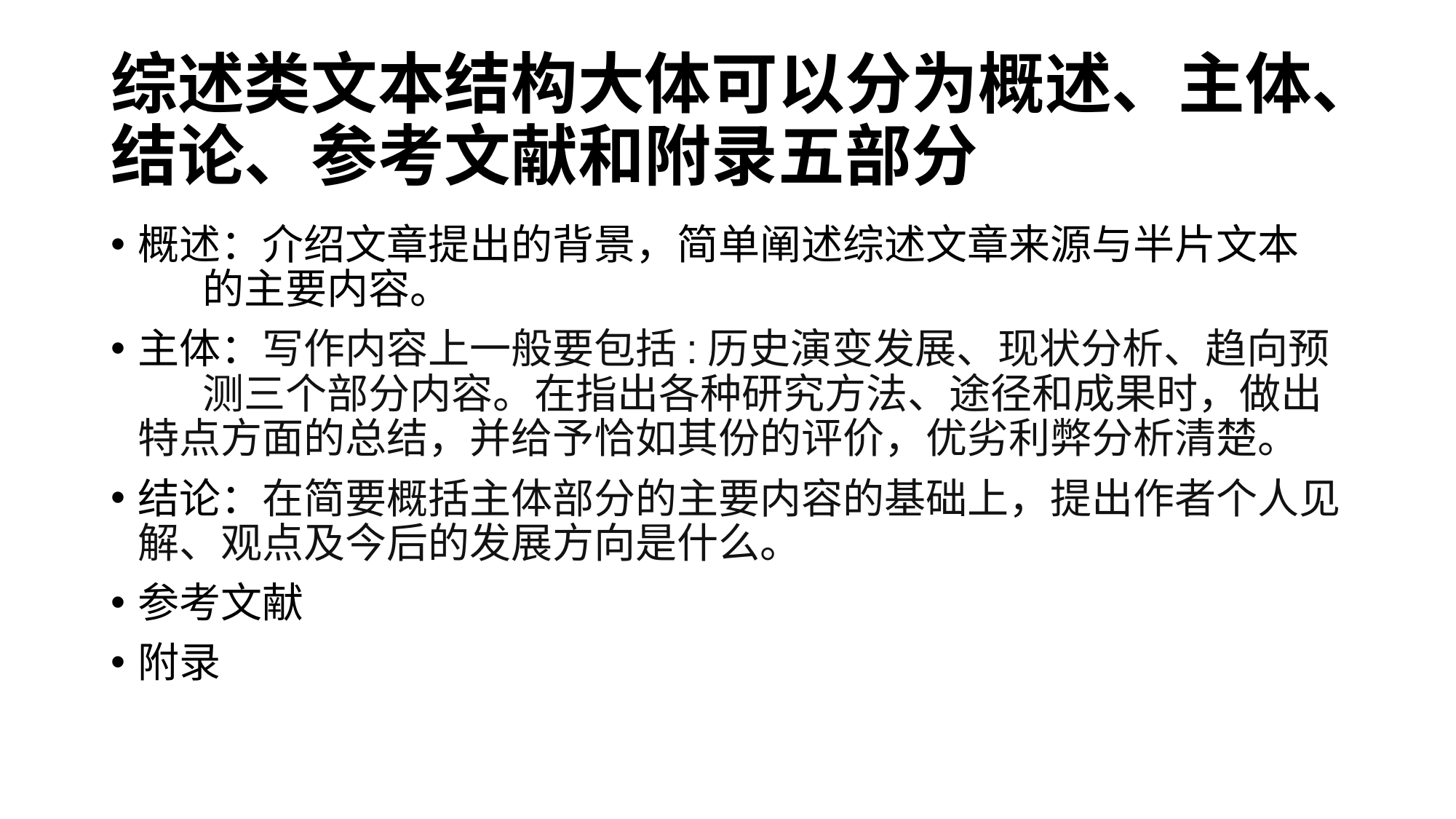

# 综述类文本结构大体可以分为概述、主体、结论、参考文献和附录五部分
概述：介绍文章提出的背景，简单阐述综述文章来源与半片文本            的主要内容。
主体：写作内容上一般要包括:历史演变发展、现状分析、趋向预         测三个部分内容。在指出各种研究方法、途径和成果时，做出特点方面的总结，并给予恰如其份的评价，优劣利弊分析清楚。
结论：在简要概括主体部分的主要内容的基础上，提出作者个人见解、观点及今后的发展方向是什么。
参考文献
附录